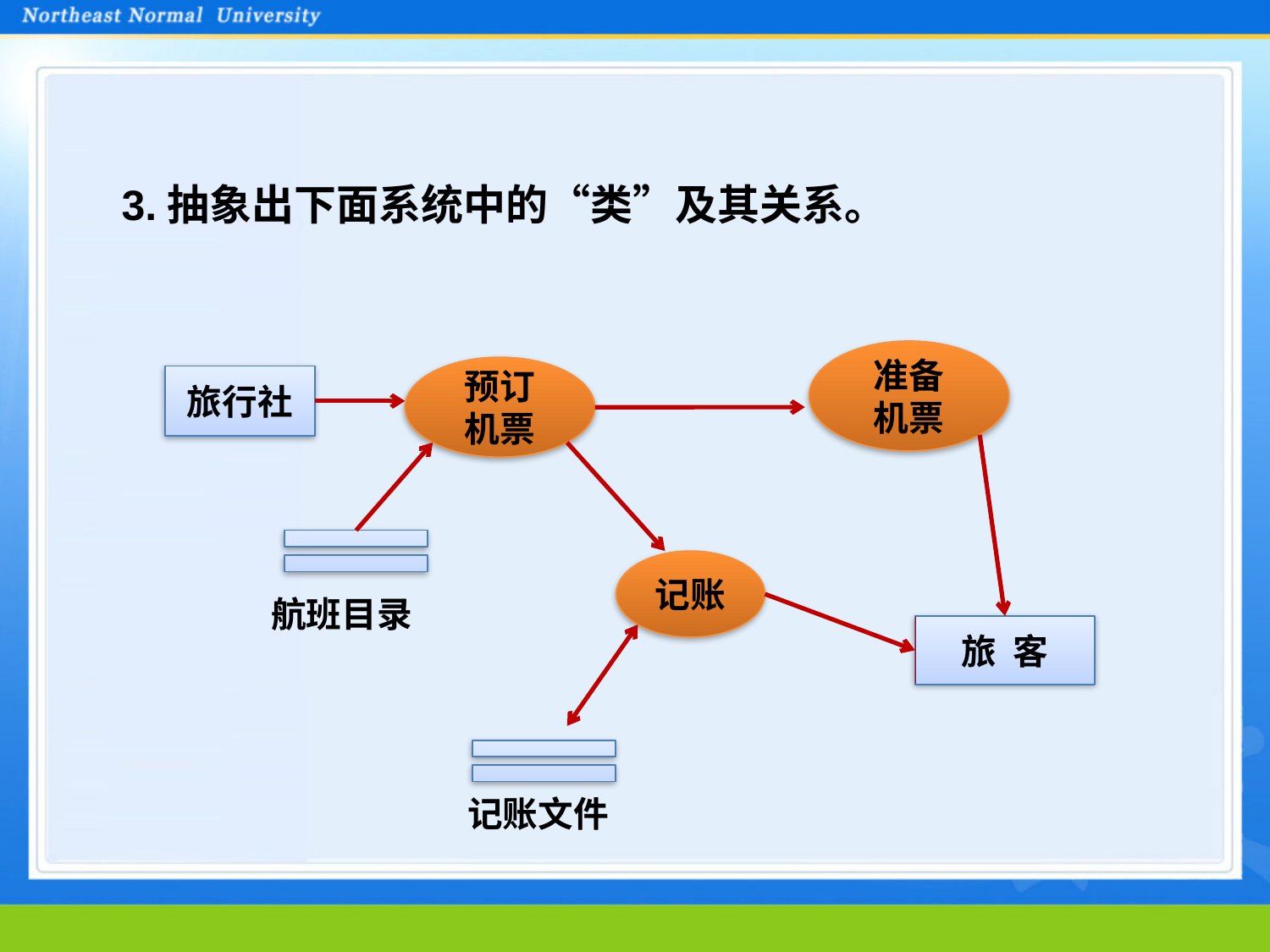

3.抽象出下面系统中的“类”及其关系。
准备
机票
预订
机票
旅行社

记账
航班目录
旅  客

记账文件